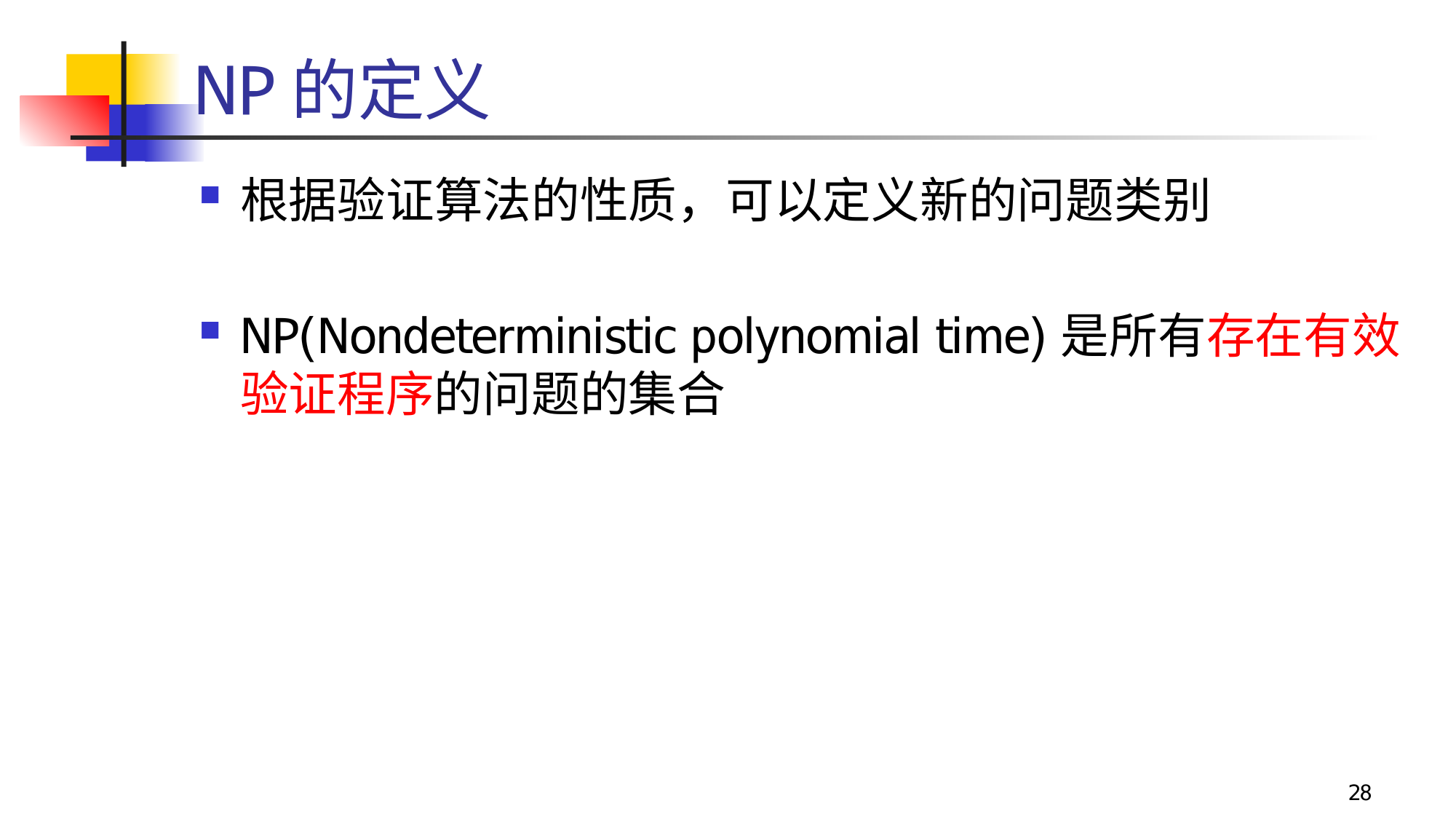

# NP的定义
根据验证算法的性质，可以定义新的问题类别

NP(Nondeterministic polynomial time)是所有存在有效验证程序的问题的集合
28